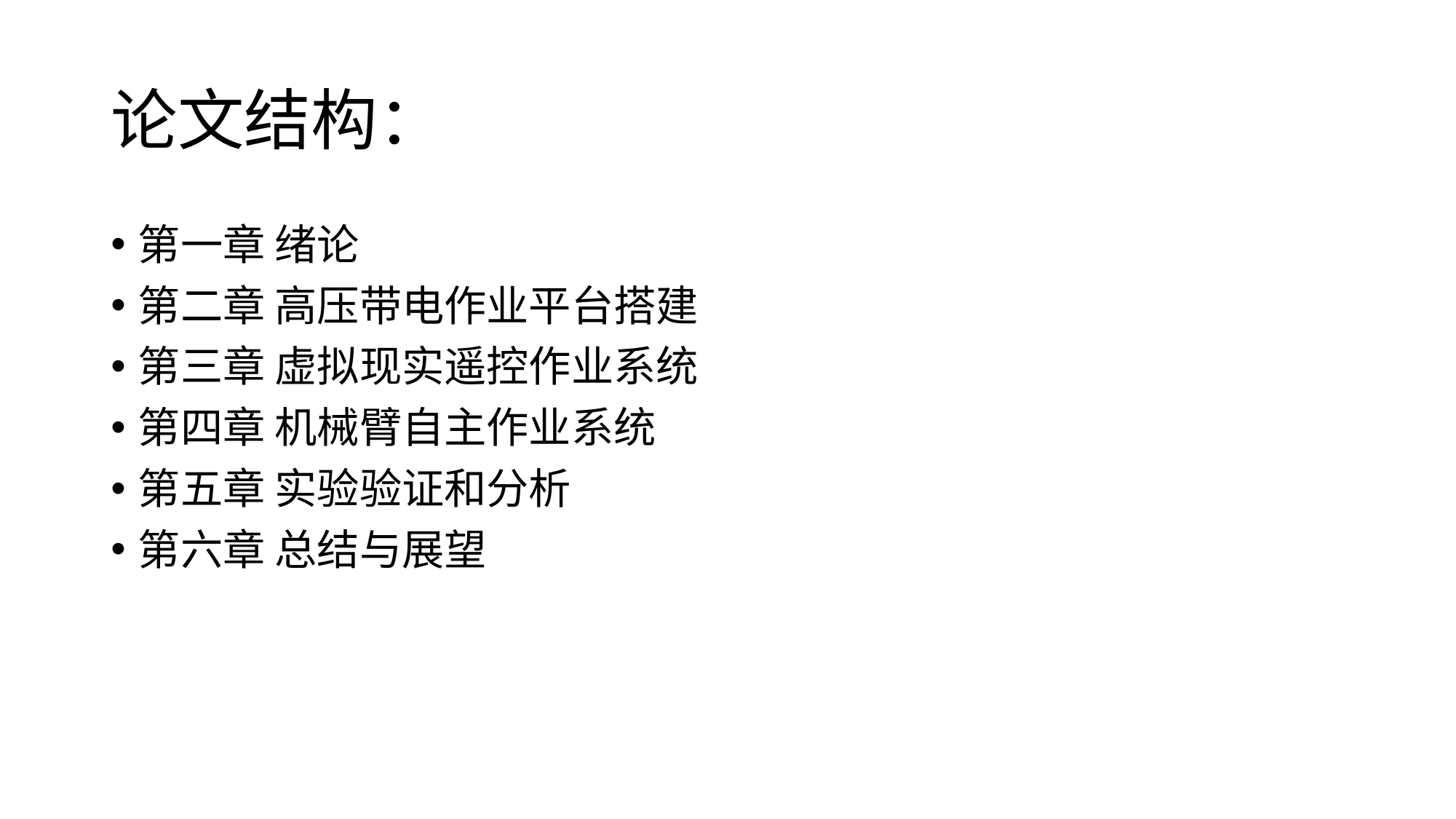

# 论文结构：
第一章 绪论
第二章 高压带电作业平台搭建
第三章 虚拟现实遥控作业系统
第四章 机械臂自主作业系统
第五章 实验验证和分析
第六章 总结与展望